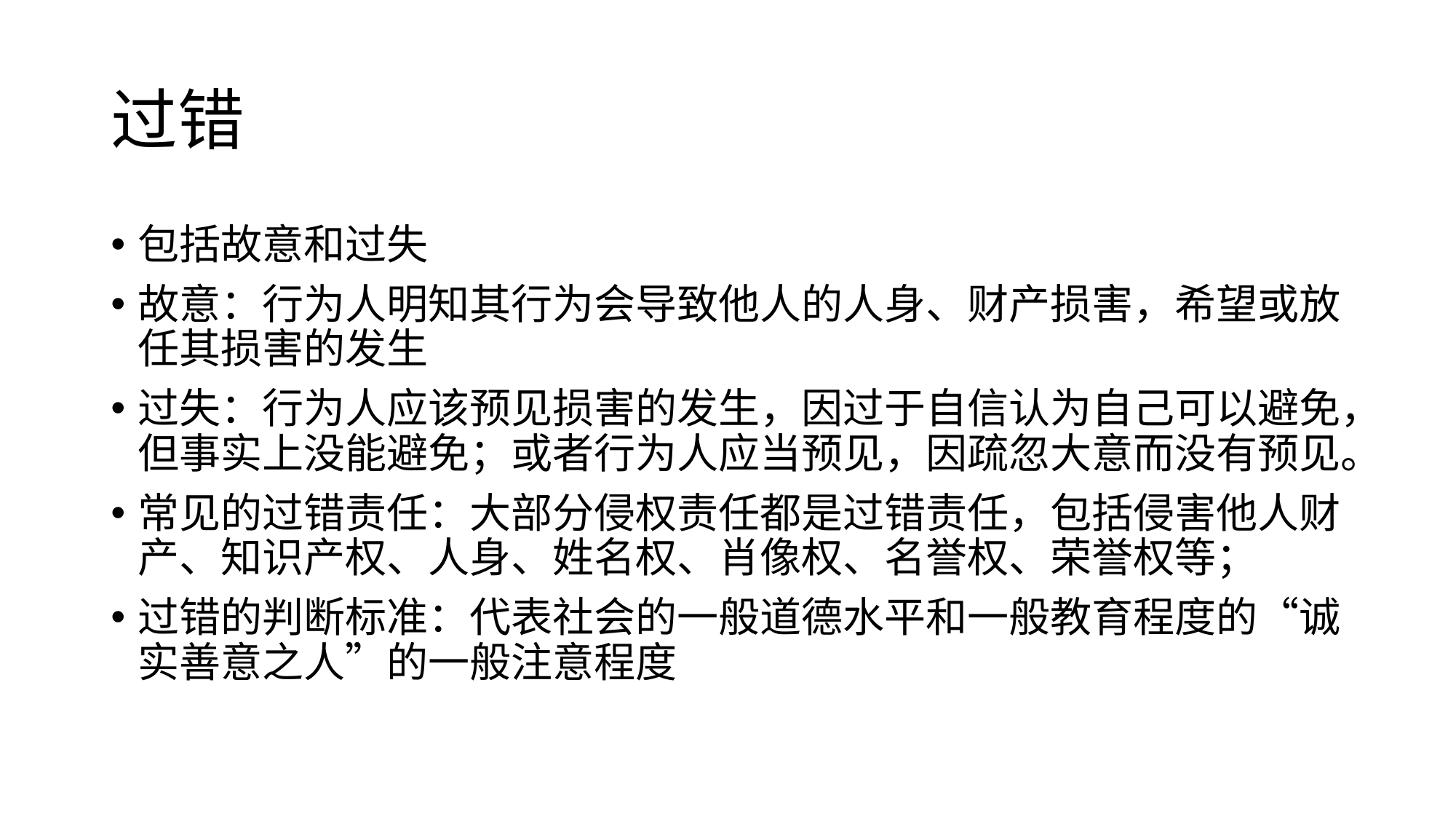

# 过错
包括故意和过失
故意：行为人明知其行为会导致他人的人身、财产损害，希望或放任其损害的发生
过失：行为人应该预见损害的发生，因过于自信认为自己可以避免，但事实上没能避免；或者行为人应当预见，因疏忽大意而没有预见。
常见的过错责任：大部分侵权责任都是过错责任，包括侵害他人财产、知识产权、人身、姓名权、肖像权、名誉权、荣誉权等；
过错的判断标准：代表社会的一般道德水平和一般教育程度的“诚实善意之人”的一般注意程度